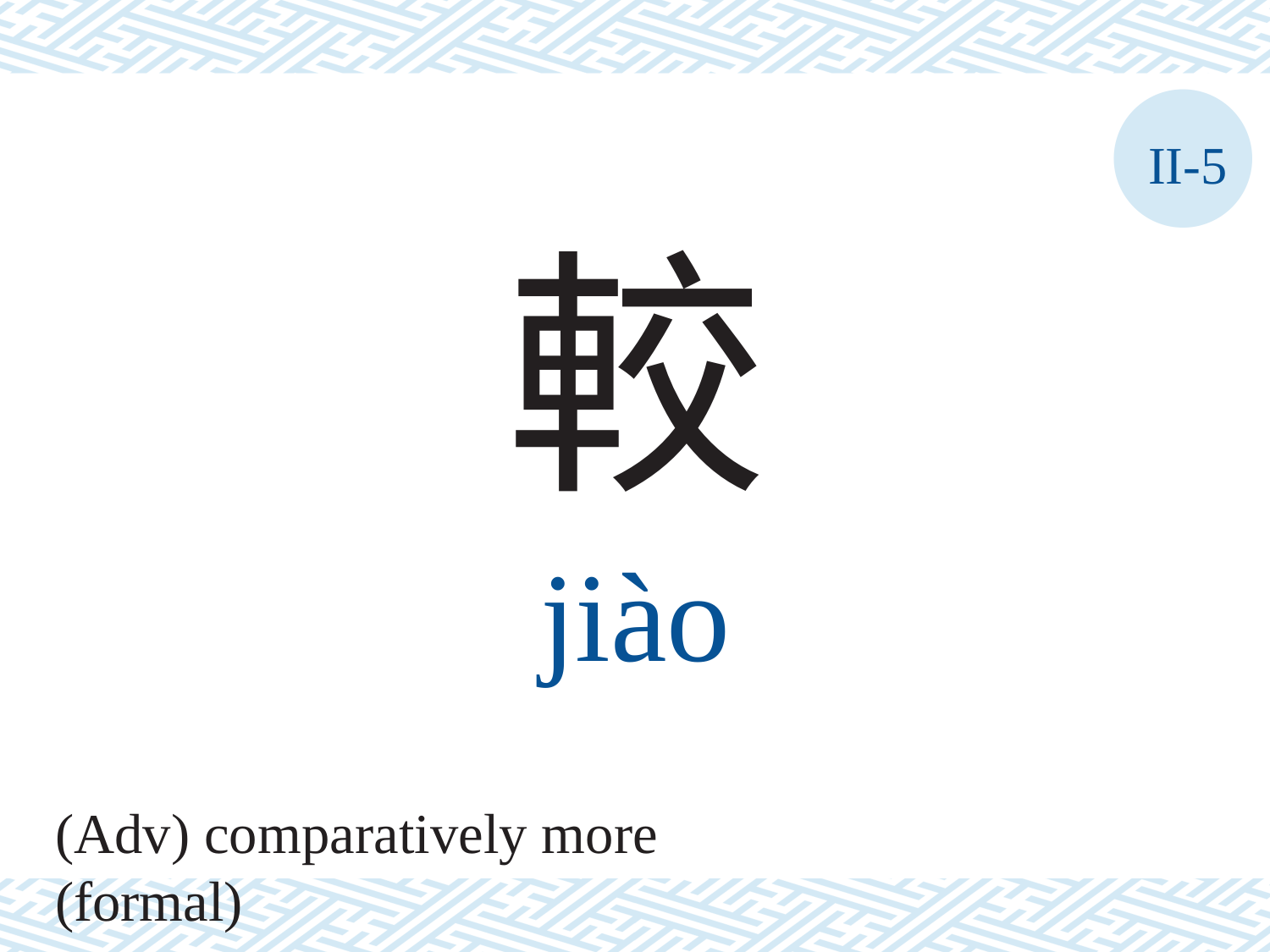

II-5
較
jiào
(Adv) comparatively more (formal)